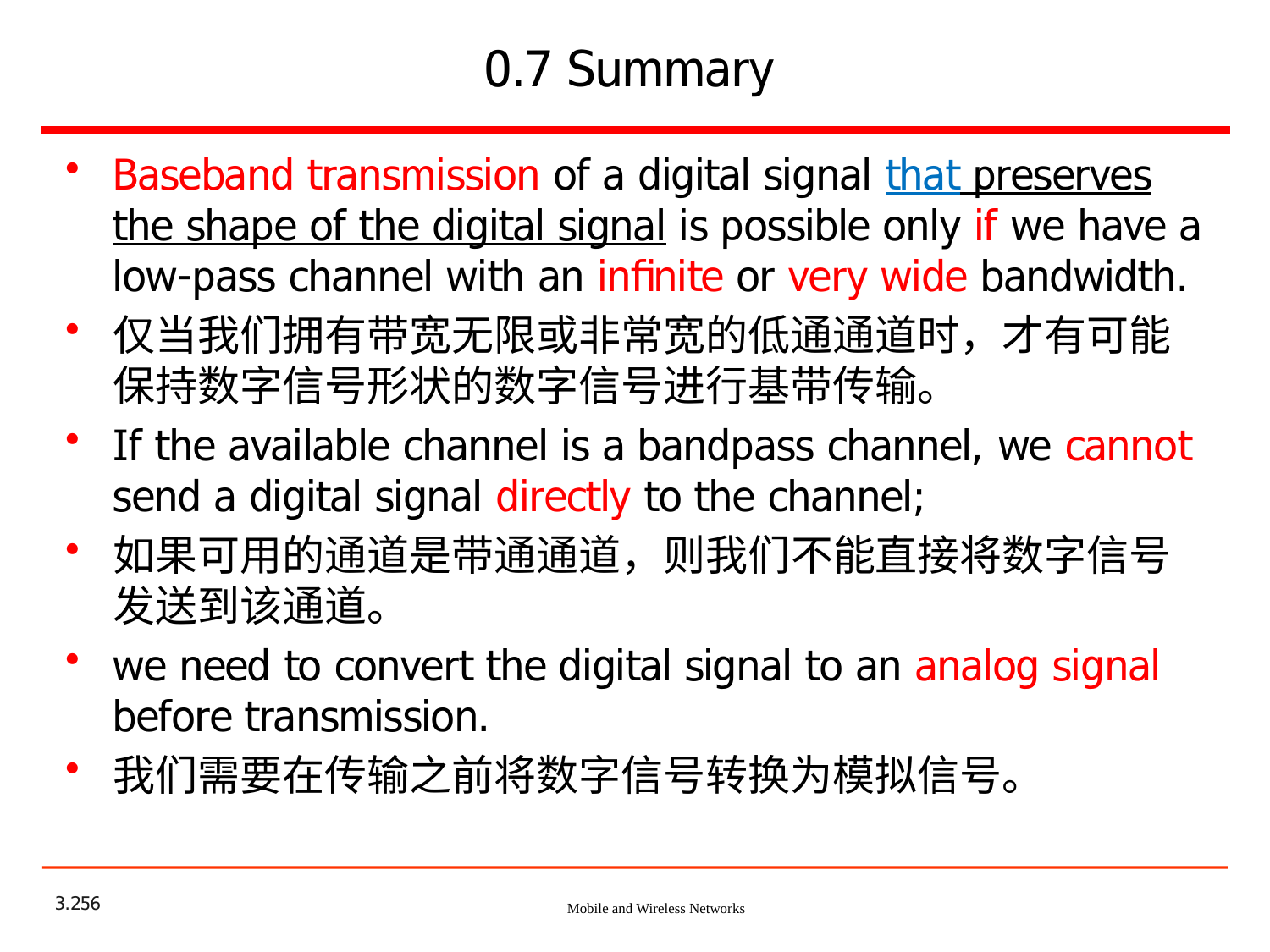

# 0.7 Summary

Baseband transmission of a digital signal that preserves the shape of the digital signal is possible only if we have a low-pass channel with an infinite or very wide bandwidth.
仅当我们拥有带宽无限或非常宽的低通通道时，才有可能保持数字信号形状的数字信号进行基带传输。
If the available channel is a bandpass channel, we cannot send a digital signal directly to the channel;
如果可用的通道是带通通道，则我们不能直接将数字信号发送到该通道。
we need to convert the digital signal to an analog signal before transmission.
我们需要在传输之前将数字信号转换为模拟信号。
3.256
Mobile and Wireless Networks